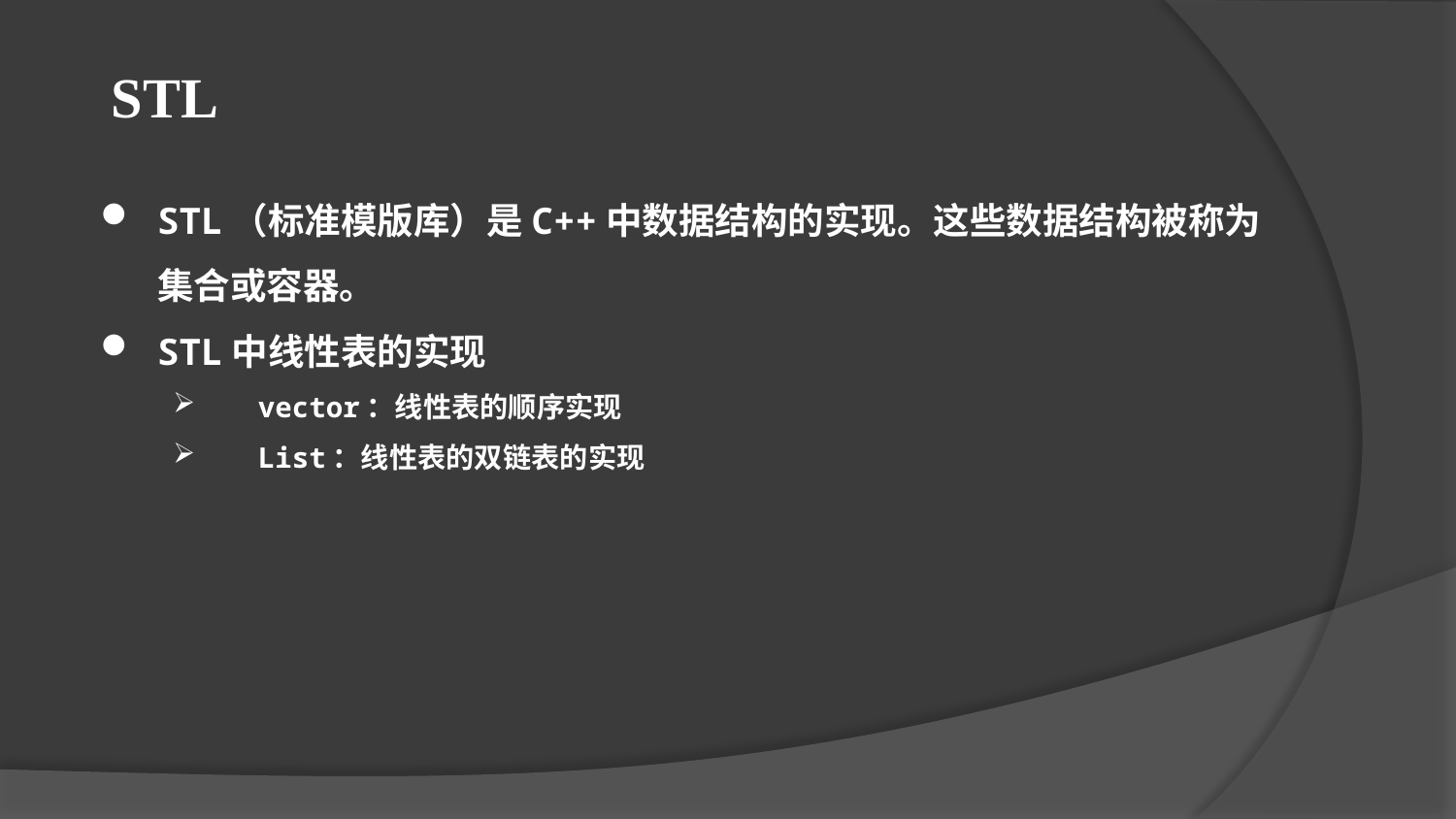

STL
STL（标准模版库）是C++中数据结构的实现。这些数据结构被称为集合或容器。
STL中线性表的实现
vector：线性表的顺序实现
List：线性表的双链表的实现